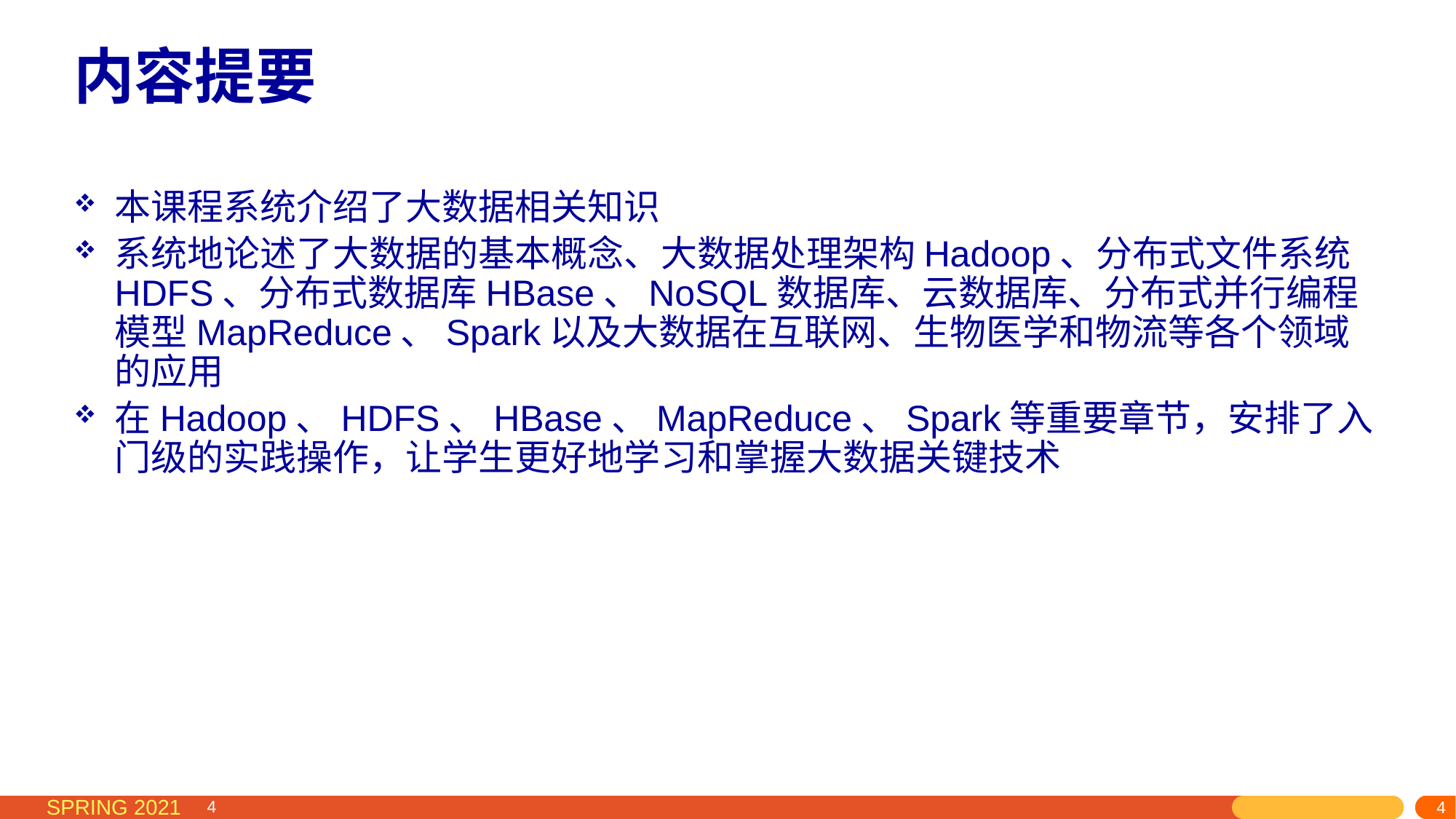

# 内容提要
本课程系统介绍了大数据相关知识
系统地论述了大数据的基本概念、大数据处理架构Hadoop、分布式文件系统HDFS、分布式数据库HBase、NoSQL数据库、云数据库、分布式并行编程模型MapReduce、Spark以及大数据在互联网、生物医学和物流等各个领域的应用
在Hadoop、HDFS、HBase、MapReduce、Spark等重要章节，安排了入门级的实践操作，让学生更好地学习和掌握大数据关键技术